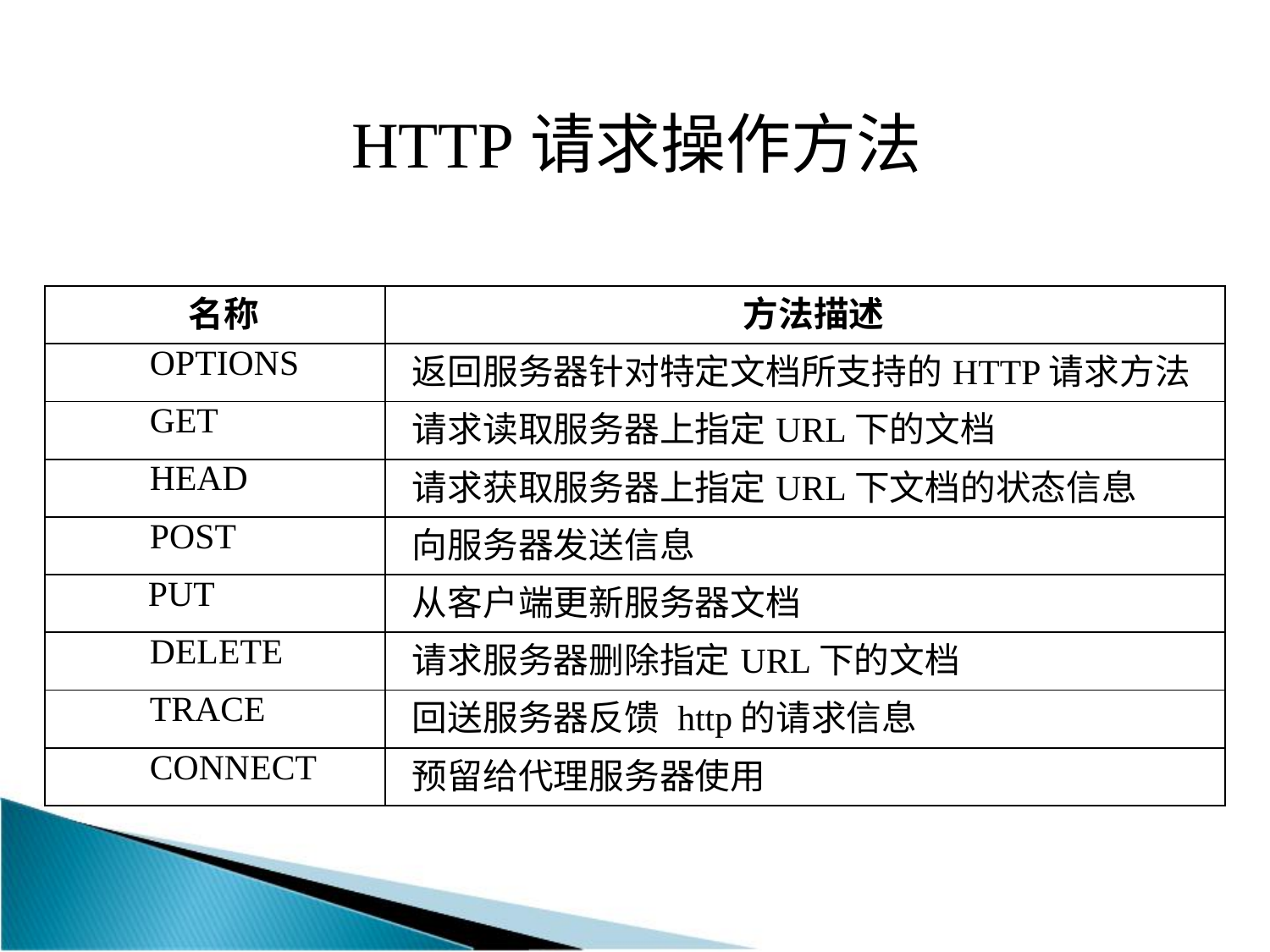

HTTP请求操作方法
| 名称 | 方法描述 |
| --- | --- |
| OPTIONS | 返回服务器针对特定文档所支持的HTTP请求方法 |
| GET | 请求读取服务器上指定URL下的文档 |
| HEAD | 请求获取服务器上指定URL下文档的状态信息 |
| POST | 向服务器发送信息 |
| PUT | 从客户端更新服务器文档 |
| DELETE | 请求服务器删除指定URL下的文档 |
| TRACE | 回送服务器反馈 http的请求信息 |
| CONNECT | 预留给代理服务器使用 |